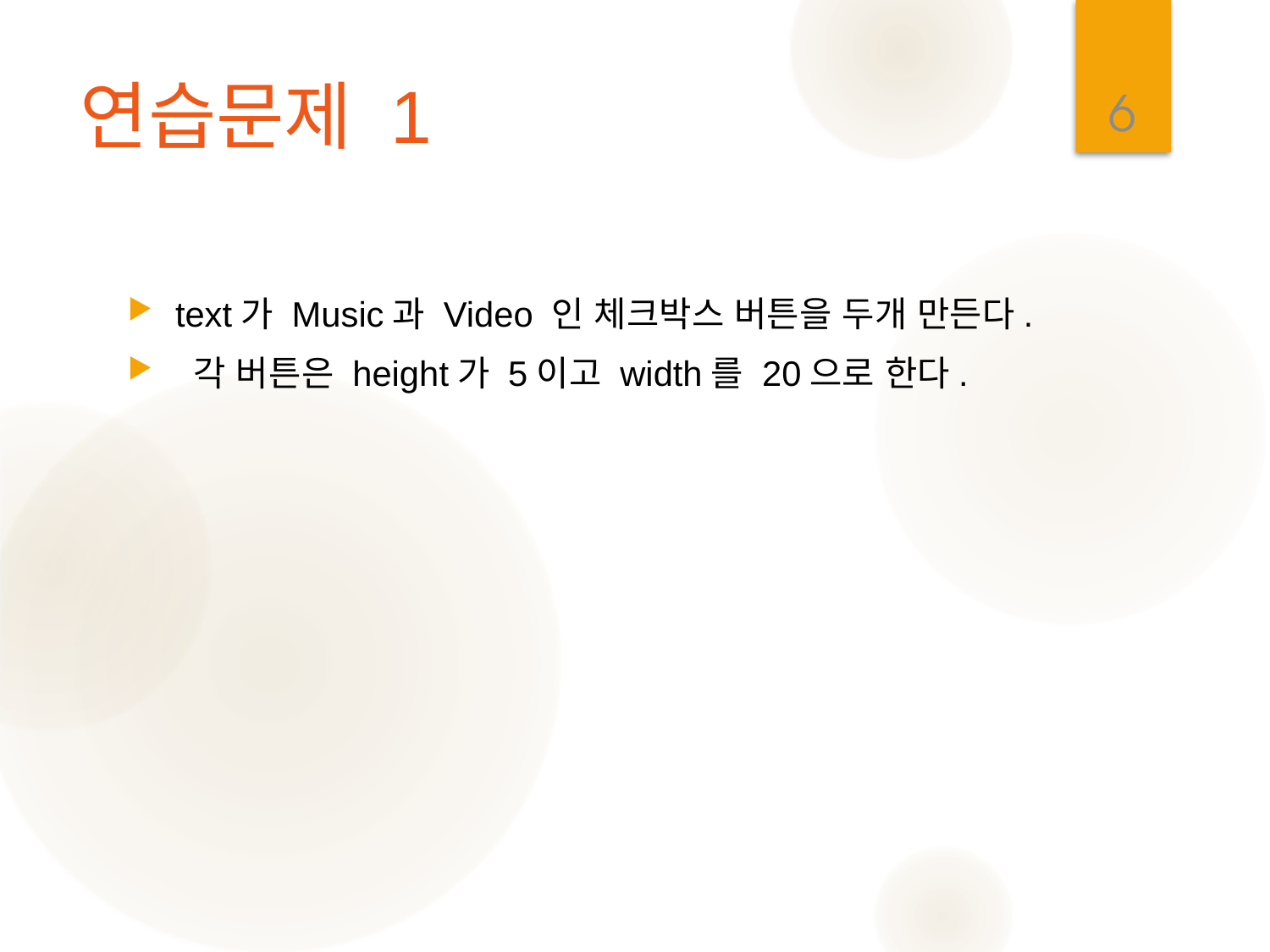

6
# 연습문제 1
text가 Music과 Video 인 체크박스 버튼을 두개 만든다.
 각 버튼은 height가 5이고 width를 20으로 한다.